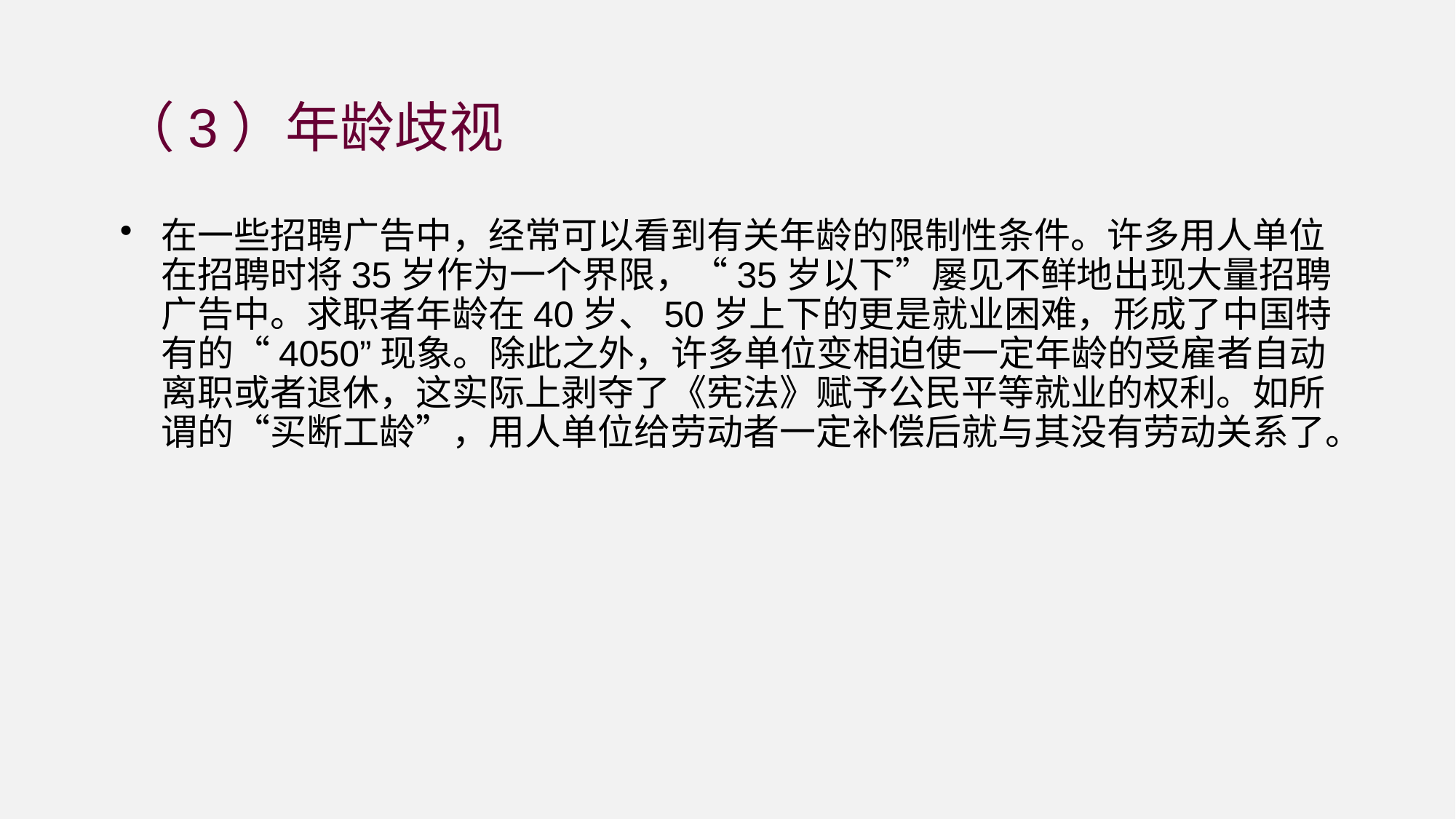

（3）年龄歧视
在一些招聘广告中，经常可以看到有关年龄的限制性条件。许多用人单位在招聘时将35岁作为一个界限，“35岁以下”屡见不鲜地出现大量招聘广告中。求职者年龄在40岁、50岁上下的更是就业困难，形成了中国特有的“4050”现象。除此之外，许多单位变相迫使一定年龄的受雇者自动离职或者退休，这实际上剥夺了《宪法》赋予公民平等就业的权利。如所谓的“买断工龄”，用人单位给劳动者一定补偿后就与其没有劳动关系了。